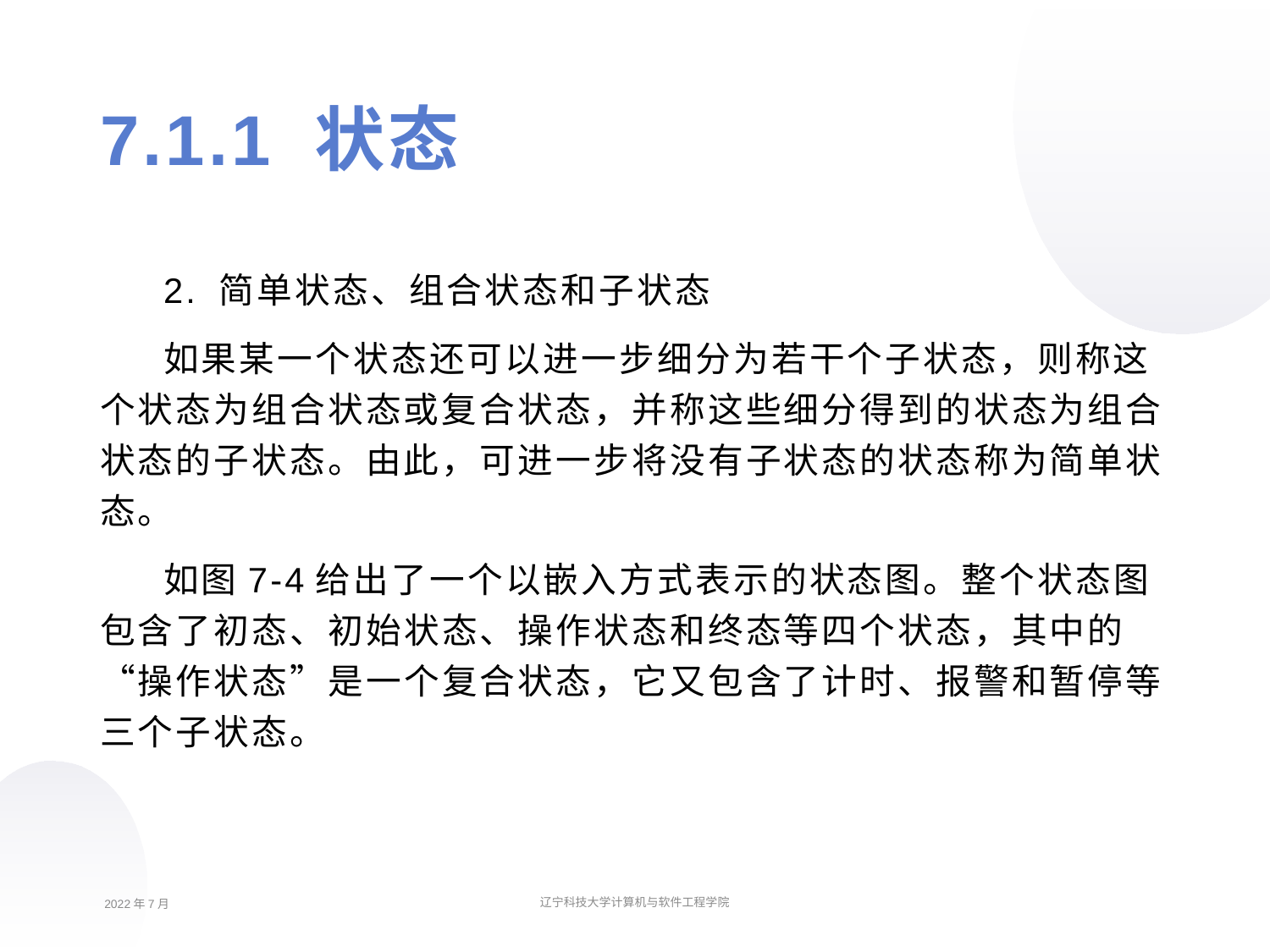

7.1.1 状态
2. 简单状态、组合状态和子状态
如果某一个状态还可以进一步细分为若干个子状态，则称这个状态为组合状态或复合状态，并称这些细分得到的状态为组合状态的子状态。由此，可进一步将没有子状态的状态称为简单状态。
如图7-4给出了一个以嵌入方式表示的状态图。整个状态图包含了初态、初始状态、操作状态和终态等四个状态，其中的“操作状态”是一个复合状态，它又包含了计时、报警和暂停等三个子状态。

2022年7月
辽宁科技大学计算机与软件工程学院
13